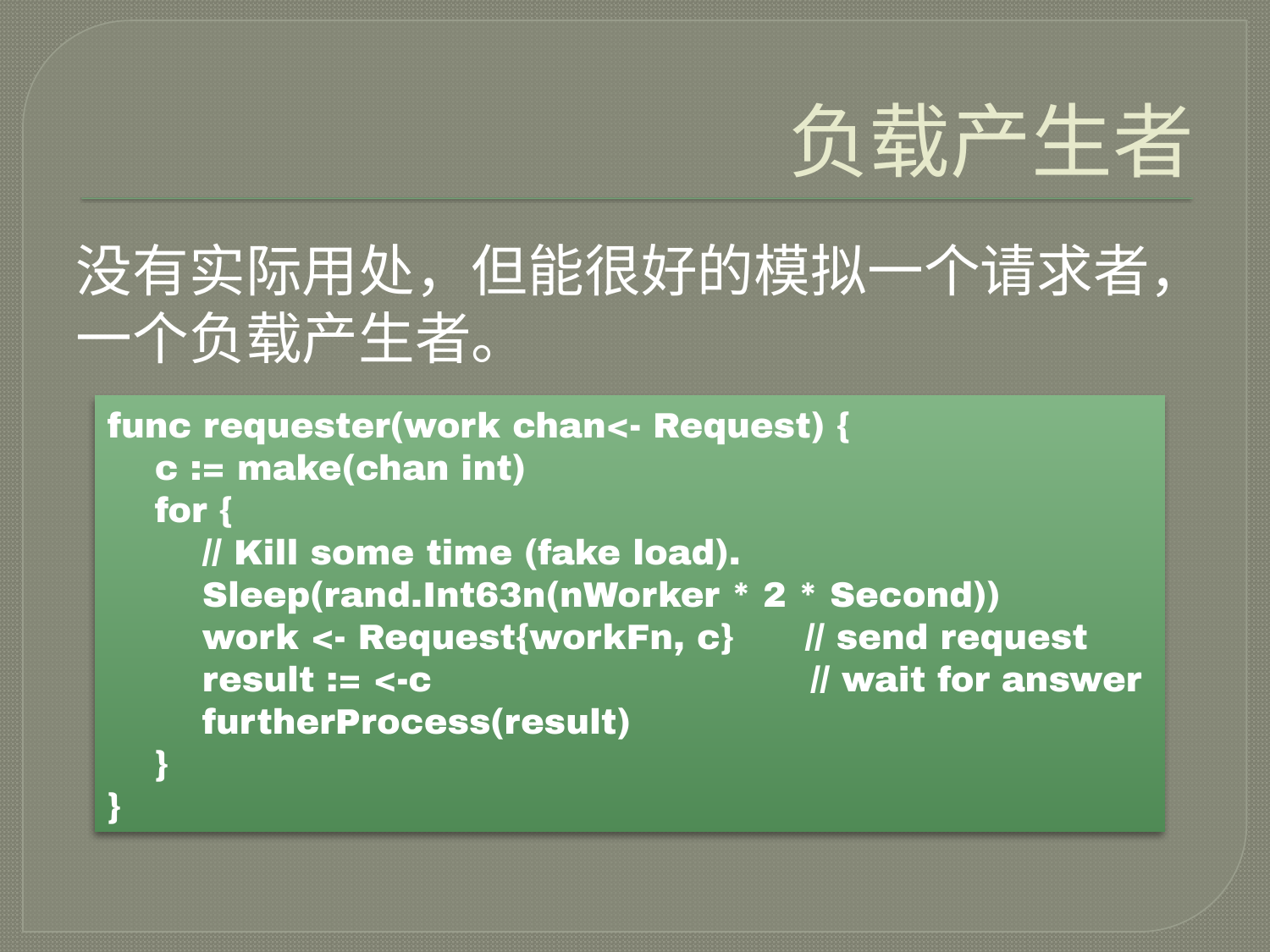

# 负载产生者
没有实际用处，但能很好的模拟一个请求者，一个负载产生者。
func requester(work chan<- Request) {
    c := make(chan int)
    for {
        // Kill some time (fake load).
        Sleep(rand.Int63n(nWorker * 2 * Second))
        work <- Request{workFn, c}      // send request
        result := <-c                                // wait for answer
        furtherProcess(result)
    }
}